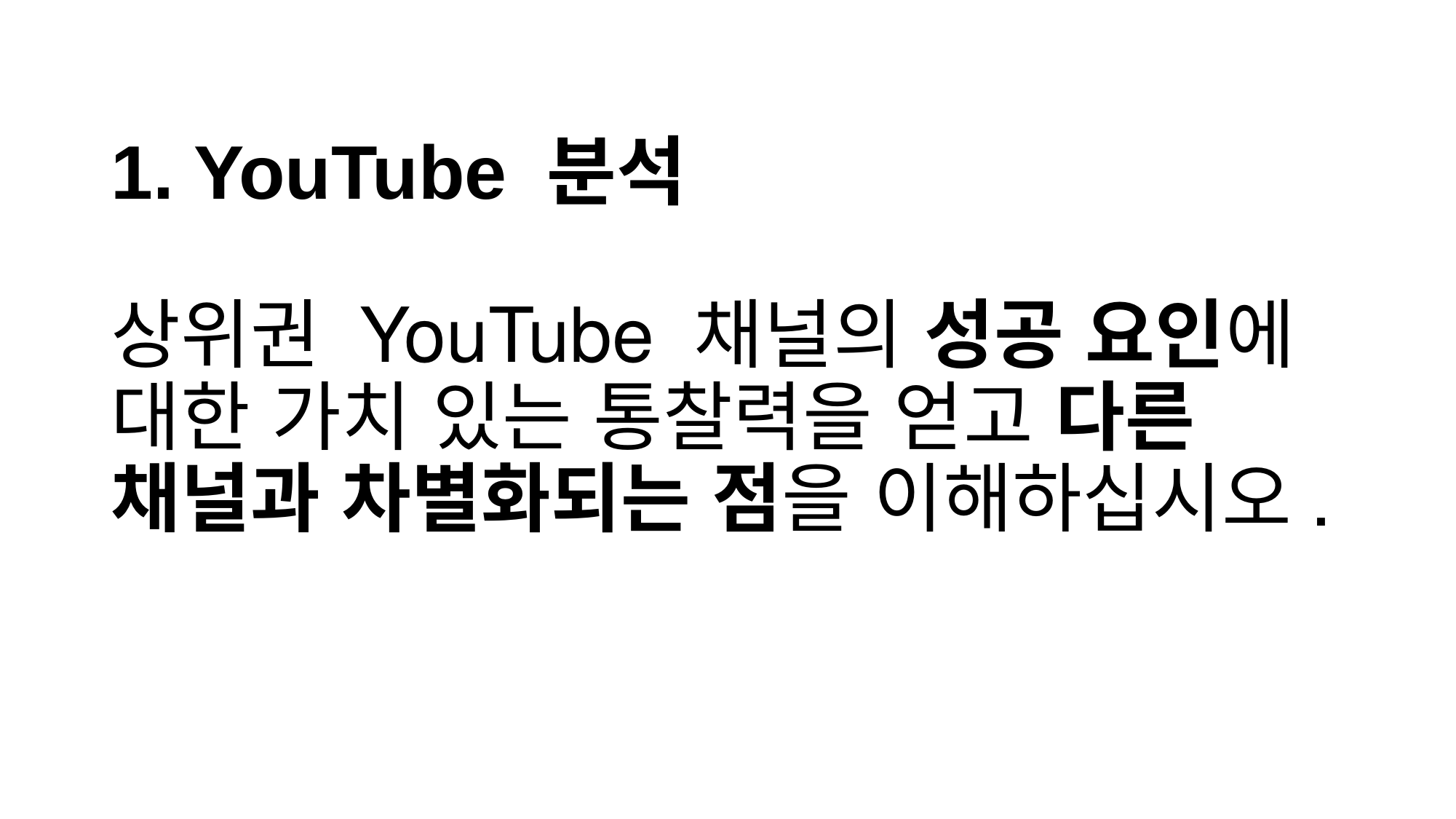

# 1. YouTube 분석 상위권 YouTube 채널의 성공 요인에 대한 가치 있는 통찰력을 얻고 다른 채널과 차별화되는 점을 이해하십시오.